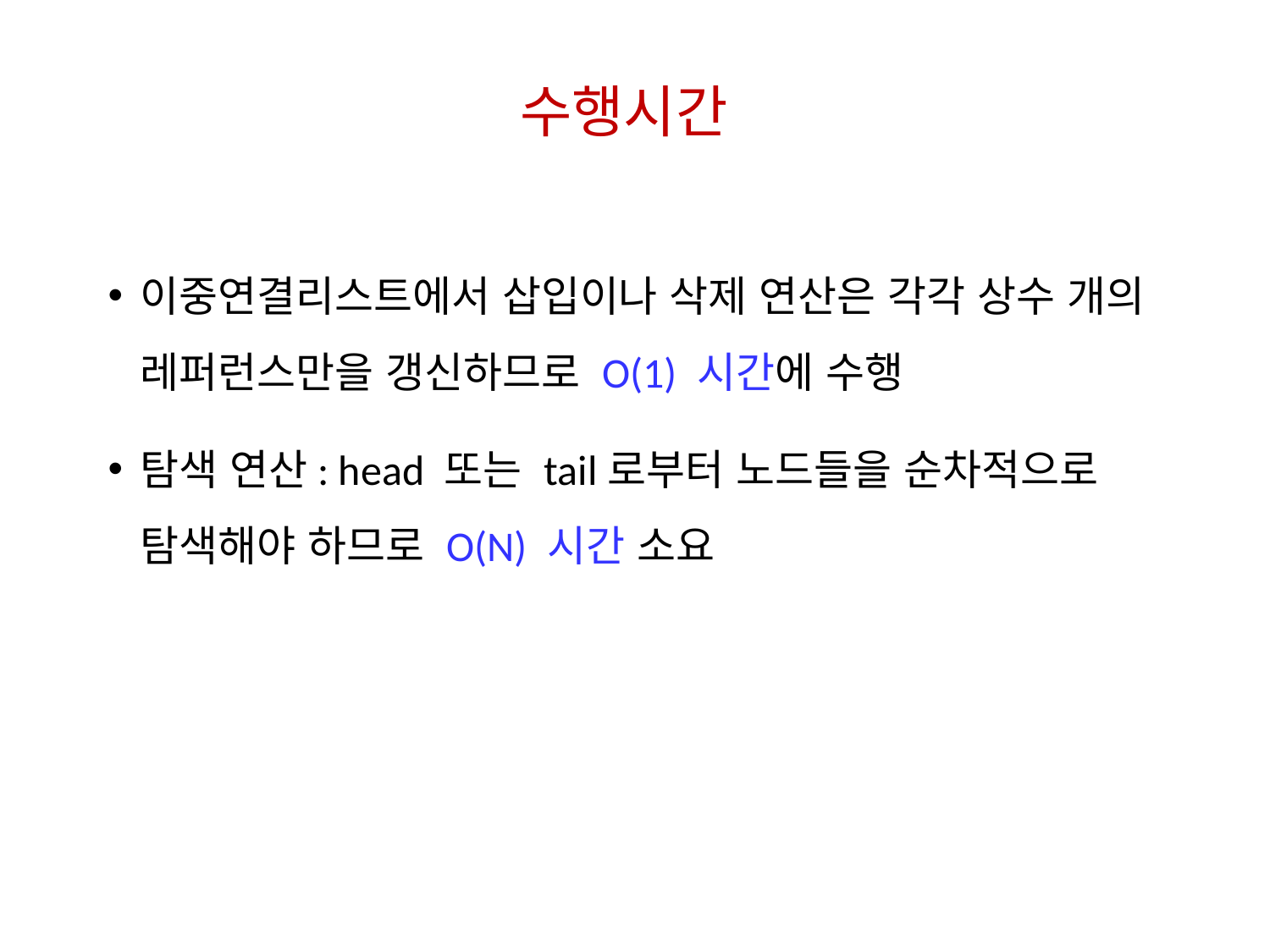

# 수행시간
이중연결리스트에서 삽입이나 삭제 연산은 각각 상수 개의 레퍼런스만을 갱신하므로 O(1) 시간에 수행
탐색 연산: head 또는 tail로부터 노드들을 순차적으로 탐색해야 하므로 O(N) 시간 소요